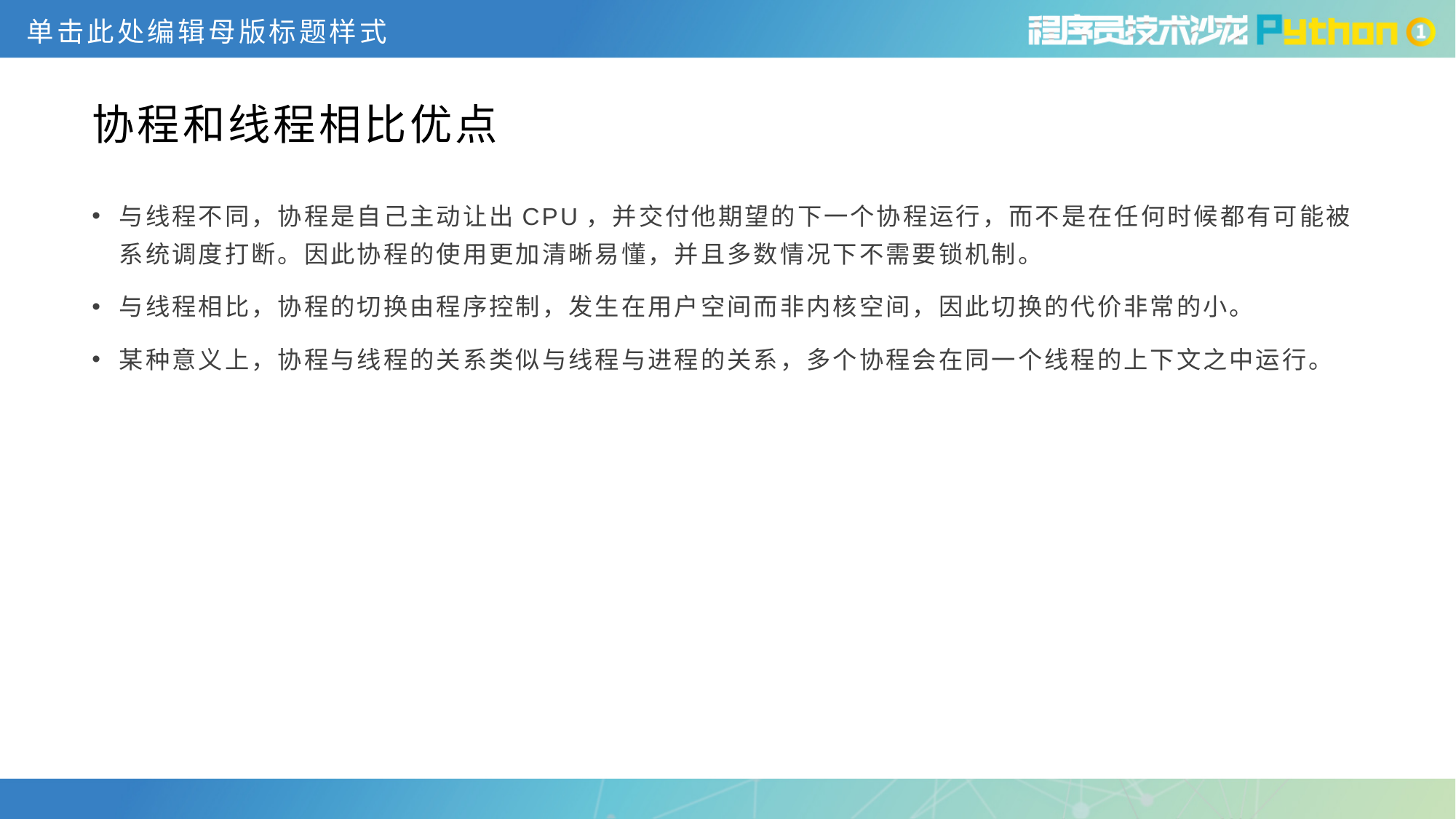

# 协程和线程相比优点
与线程不同，协程是自己主动让出CPU，并交付他期望的下一个协程运行，而不是在任何时候都有可能被系统调度打断。因此协程的使用更加清晰易懂，并且多数情况下不需要锁机制。
与线程相比，协程的切换由程序控制，发生在用户空间而非内核空间，因此切换的代价非常的小。
某种意义上，协程与线程的关系类似与线程与进程的关系，多个协程会在同一个线程的上下文之中运行。